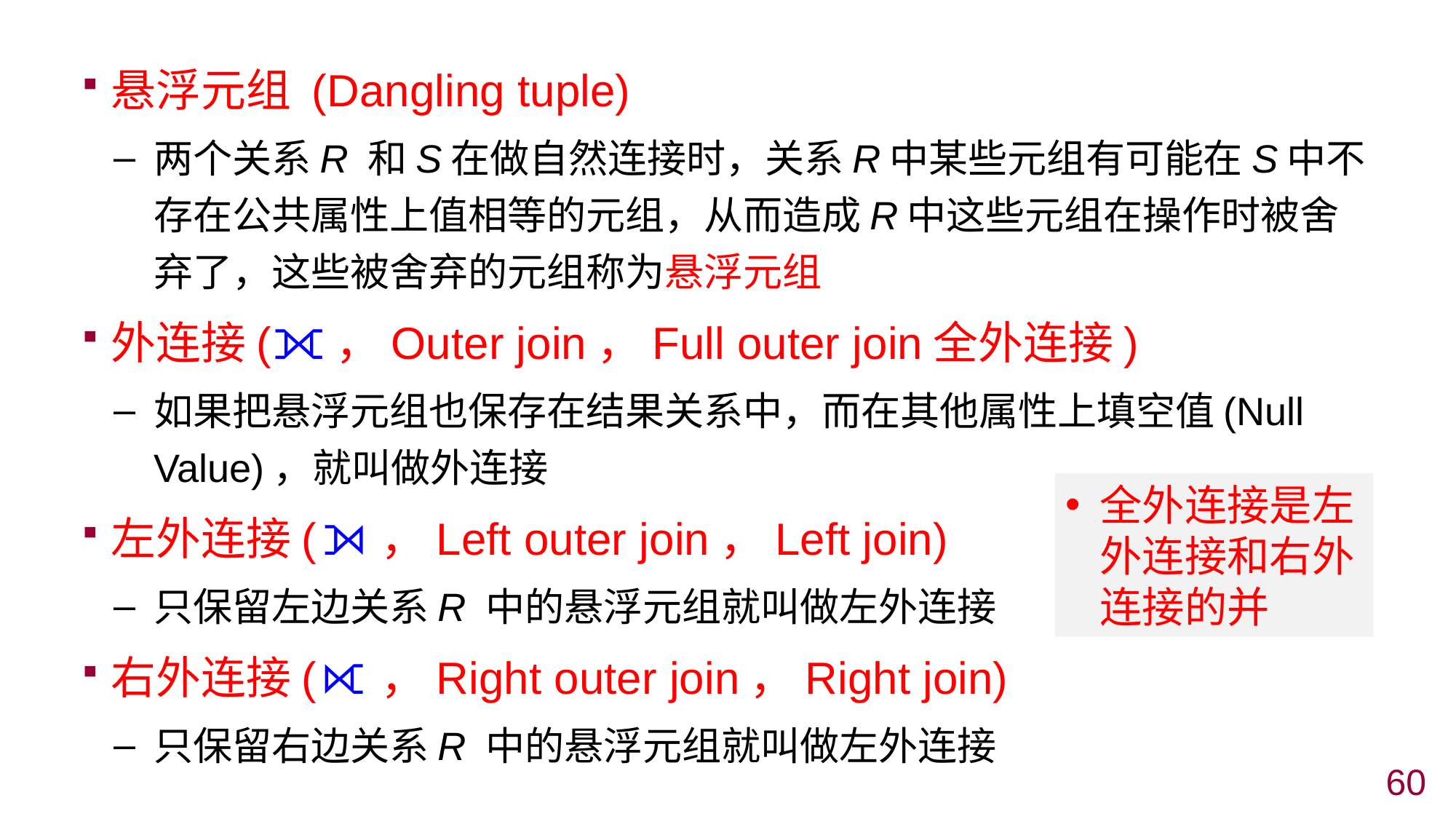

悬浮元组 (Dangling tuple)
两个关系R 和S在做自然连接时，关系R中某些元组有可能在S中不存在公共属性上值相等的元组，从而造成R中这些元组在操作时被舍弃了，这些被舍弃的元组称为悬浮元组
外连接(⟗，Outer join，Full outer join全外连接)
如果把悬浮元组也保存在结果关系中，而在其他属性上填空值(Null Value)，就叫做外连接
左外连接(⟕，Left outer join，Left join)
只保留左边关系R 中的悬浮元组就叫做左外连接
右外连接(⟖，Right outer join，Right join)
只保留右边关系R 中的悬浮元组就叫做左外连接
全外连接是左外连接和右外连接的并
60